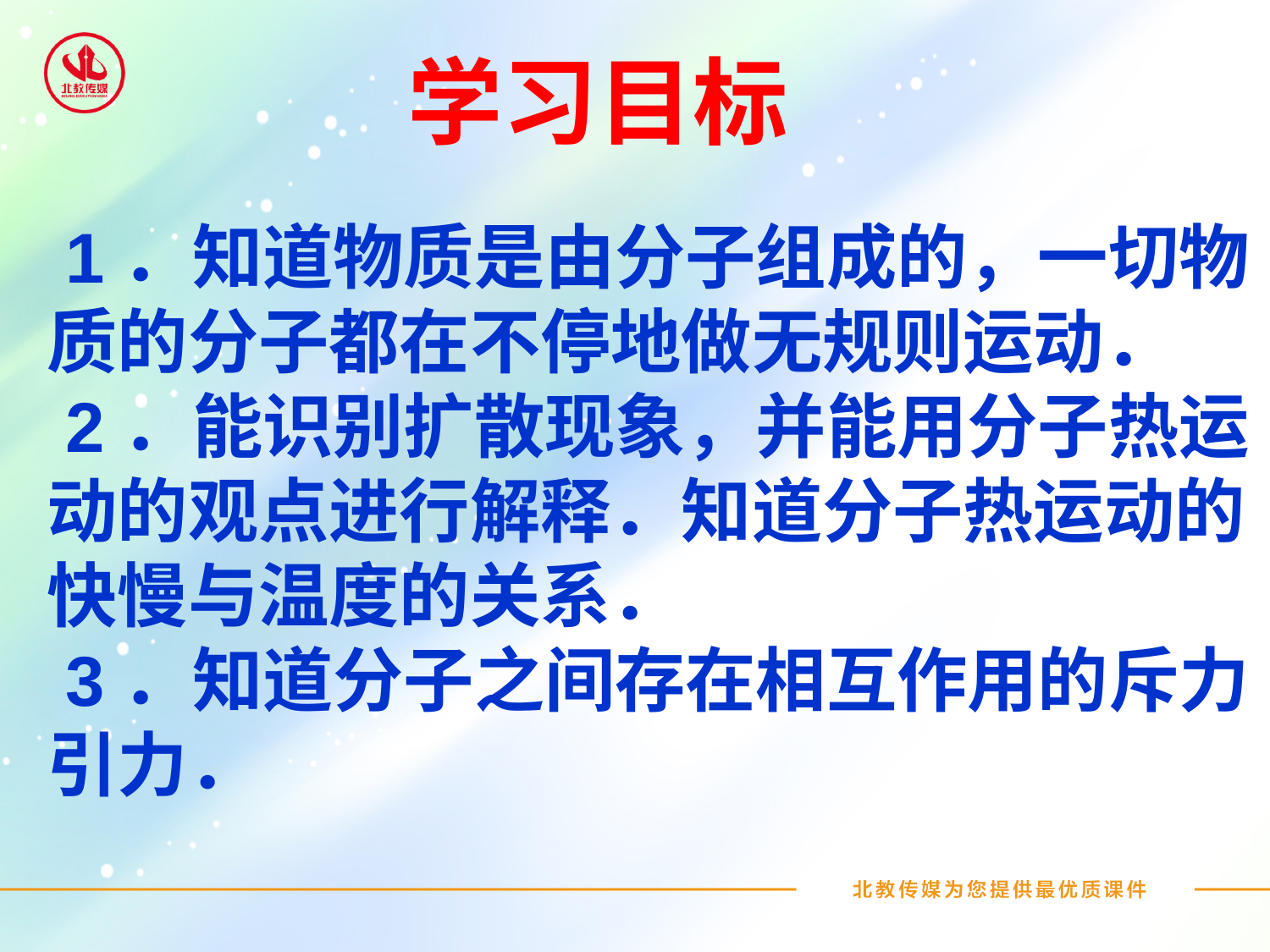

学习目标
1．知道物质是由分子组成的，一切物质的分子都在不停地做无规则运动．
2．能识别扩散现象，并能用分子热运动的观点进行解释．知道分子热运动的快慢与温度的关系．
3．知道分子之间存在相互作用的斥力引力．